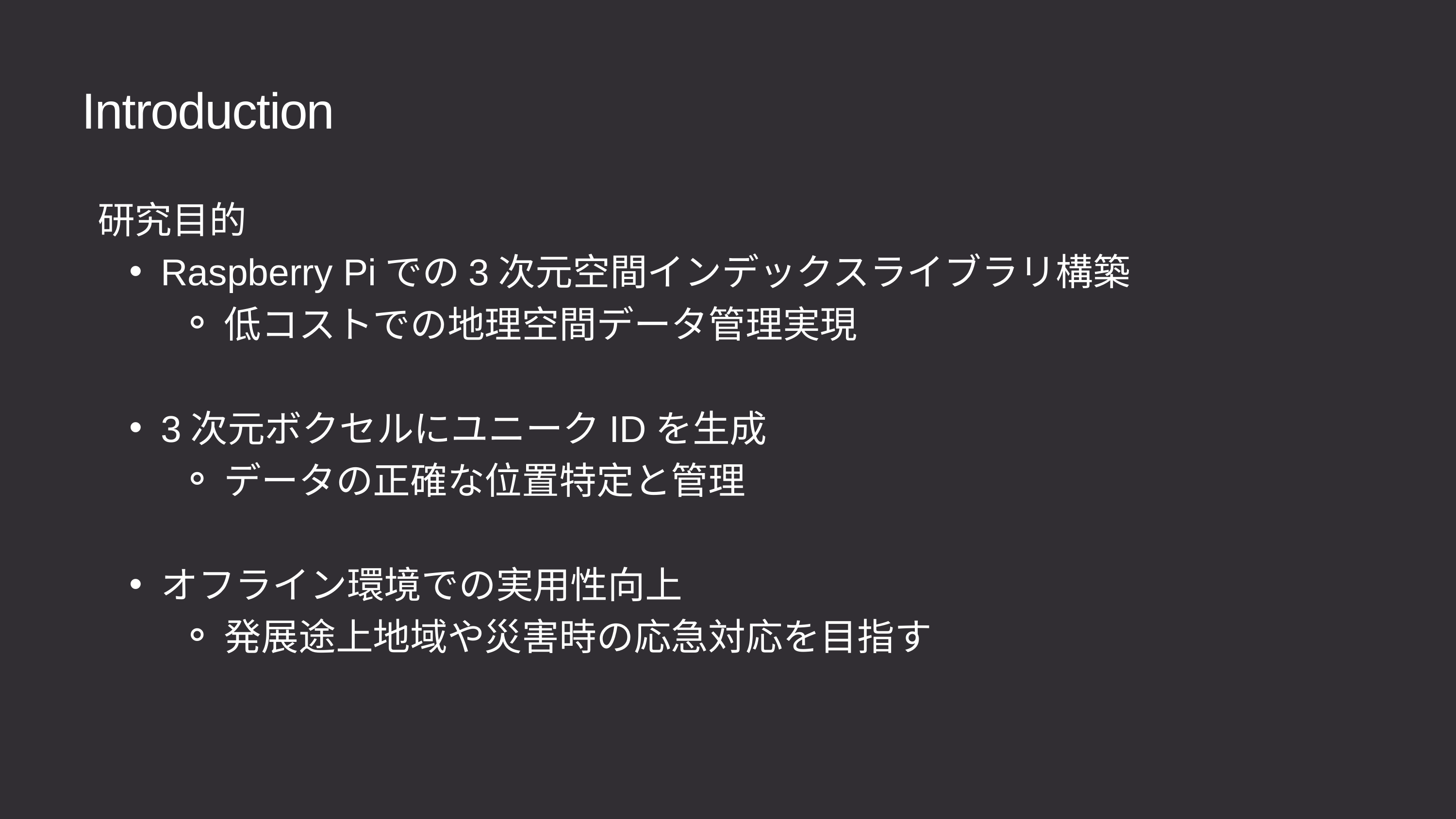

Introduction
研究目的
Raspberry Piでの3次元空間インデックスライブラリ構築
低コストでの地理空間データ管理実現

3次元ボクセルにユニークIDを生成
データの正確な位置特定と管理

オフライン環境での実用性向上
発展途上地域や災害時の応急対応を目指す